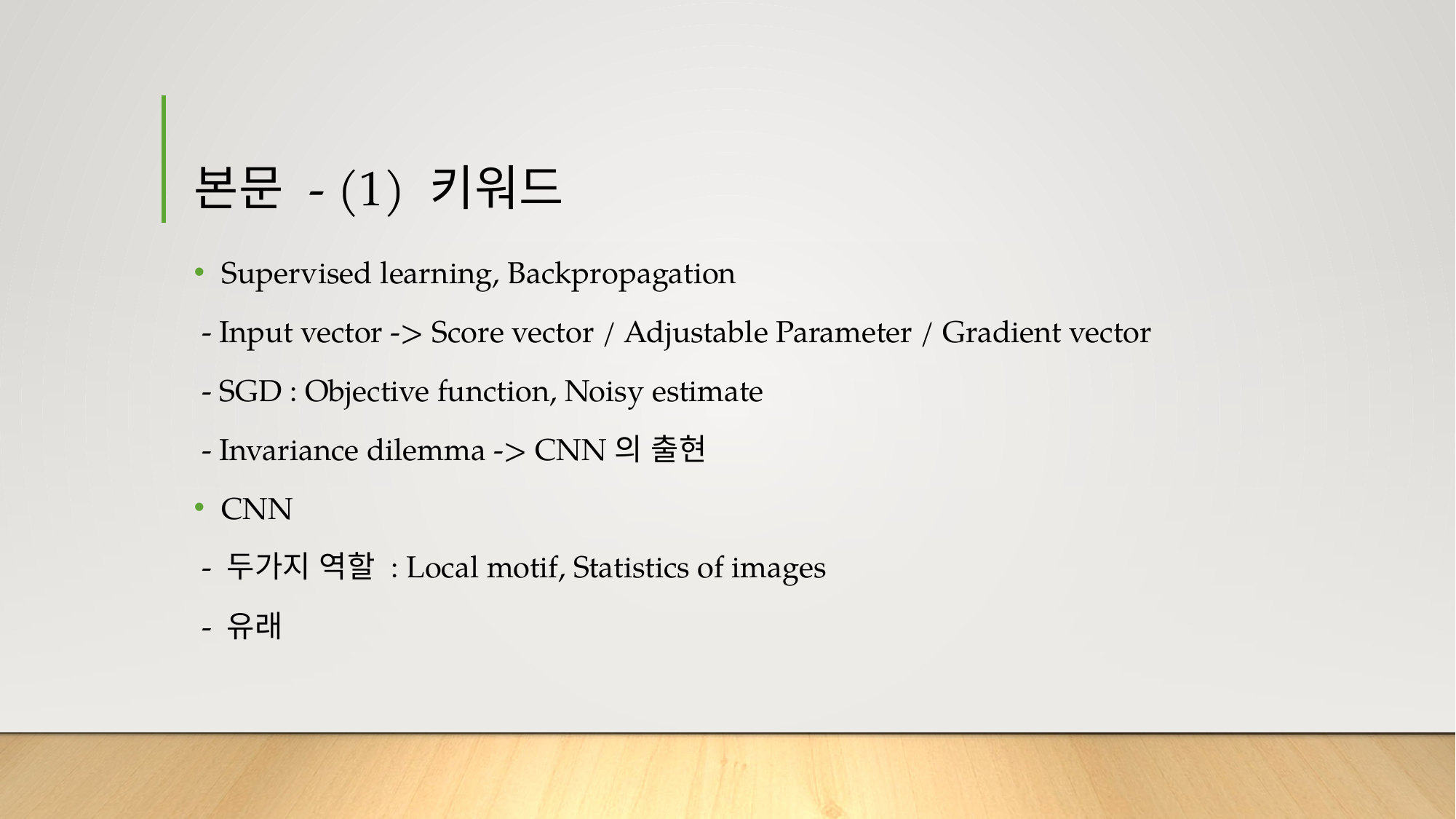

# 본문 - (1) 키워드
Supervised learning, Backpropagation
 - Input vector -> Score vector / Adjustable Parameter / Gradient vector
 - SGD : Objective function, Noisy estimate
 - Invariance dilemma -> CNN의 출현
CNN
 - 두가지 역할 : Local motif, Statistics of images
 - 유래